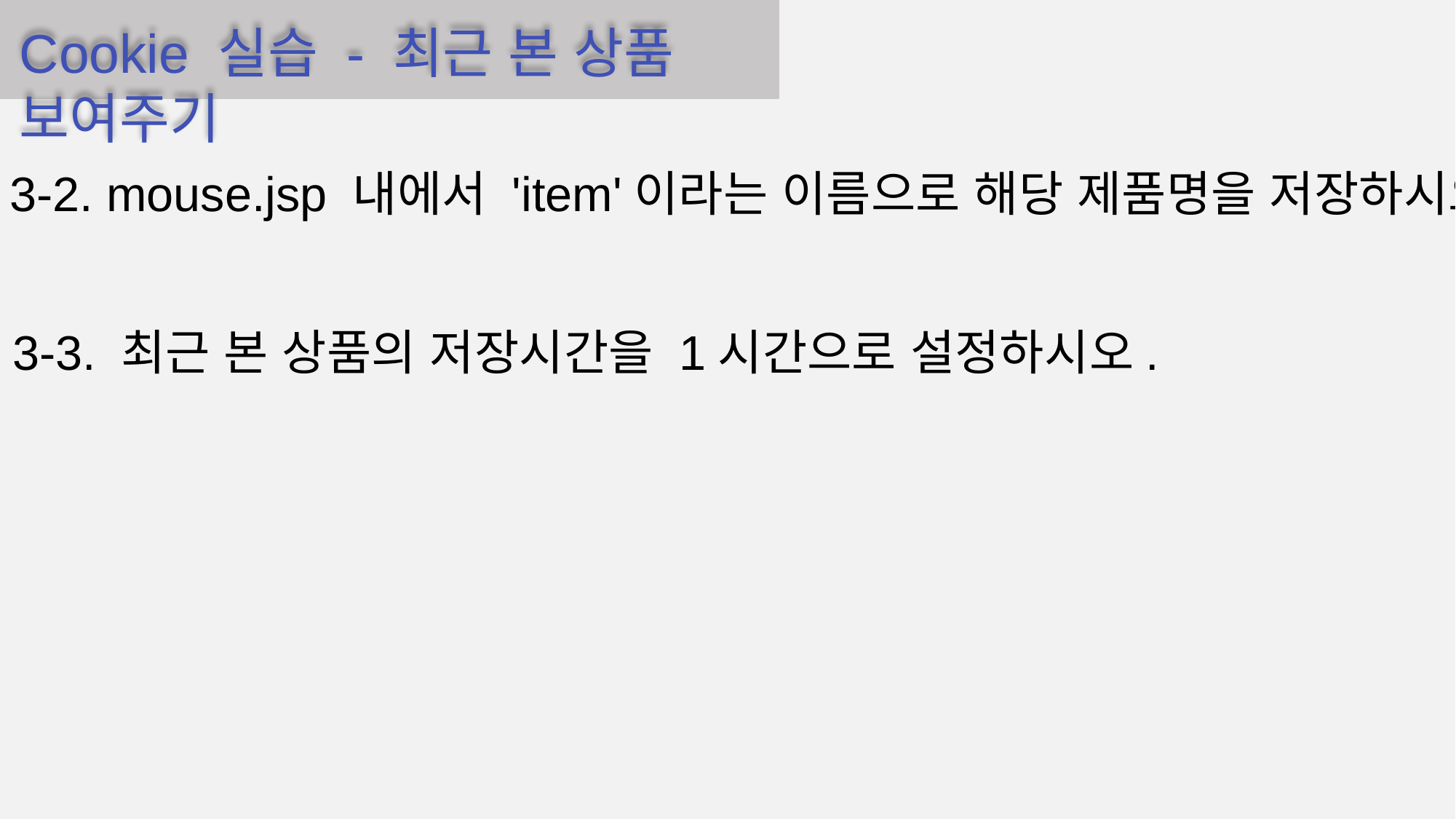

Cookie 실습 - 최근 본 상품 보여주기
3-2. mouse.jsp 내에서 'item'이라는 이름으로 해당 제품명을 저장하시오.
3-3. 최근 본 상품의 저장시간을 1시간으로 설정하시오.